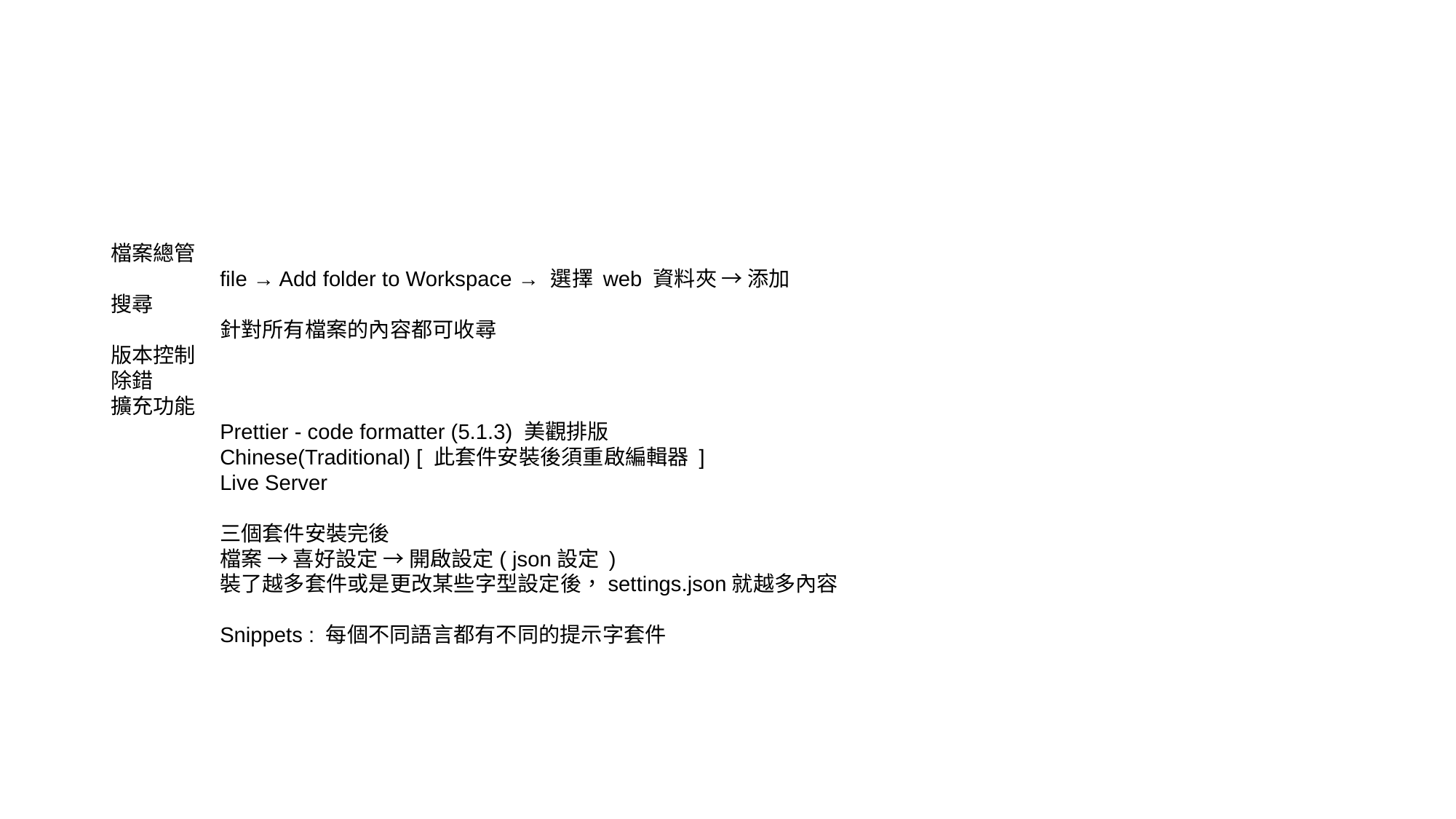

檔案總管
	file → Add folder to Workspace → 選擇 web 資料夾 → 添加
搜尋
	針對所有檔案的內容都可收尋
版本控制
除錯
擴充功能
	Prettier - code formatter (5.1.3) 美觀排版
	Chinese(Traditional) [ 此套件安裝後須重啟編輯器 ]
	Live Server

	三個套件安裝完後
	檔案 → 喜好設定 → 開啟設定( json設定 )
	裝了越多套件或是更改某些字型設定後，settings.json就越多內容

	Snippets : 每個不同語言都有不同的提示字套件